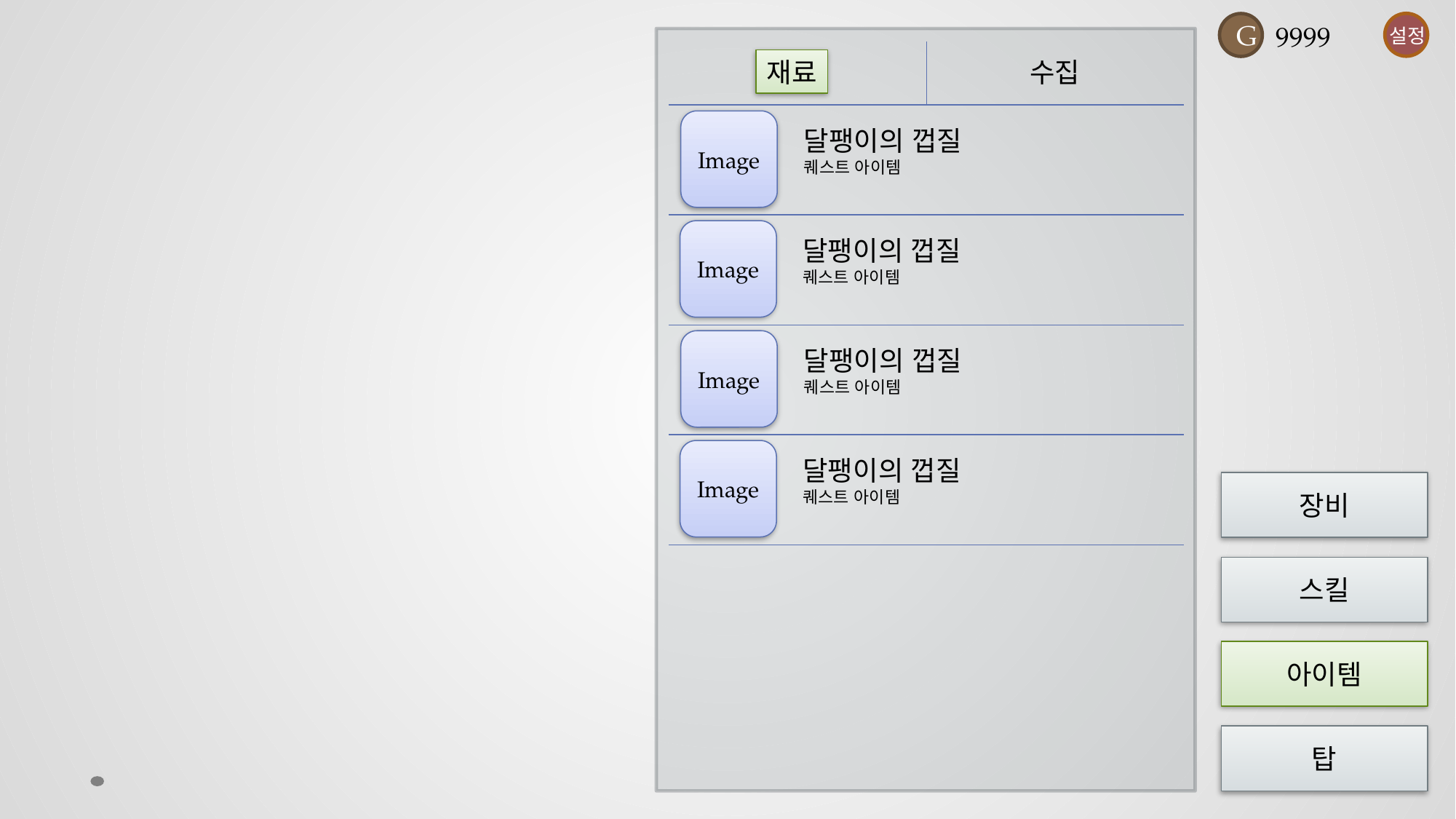

G
9999
설정

수집
재료
Image
달팽이의 껍질
퀘스트 아이템

Image
달팽이의 껍질
퀘스트 아이템
Image
달팽이의 껍질
퀘스트 아이템

Image
달팽이의 껍질
퀘스트 아이템
장비
스킬
아이템
탑